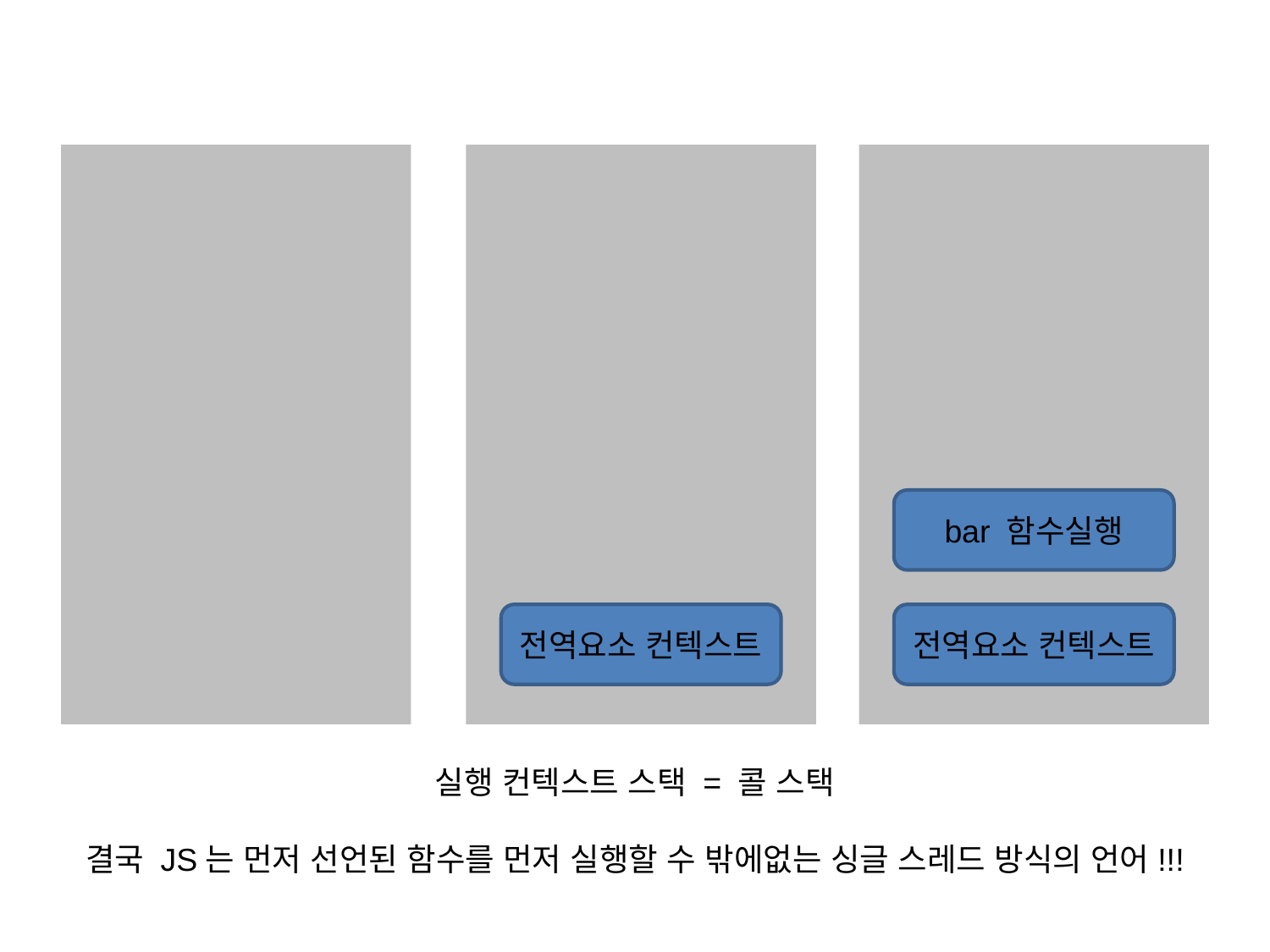

bar 함수실행

전역요소 컨텍스트
전역요소 컨텍스트
실행 컨텍스트 스택 = 콜 스택
결국 JS는 먼저 선언된 함수를 먼저 실행할 수 밖에없는 싱글 스레드 방식의 언어!!!